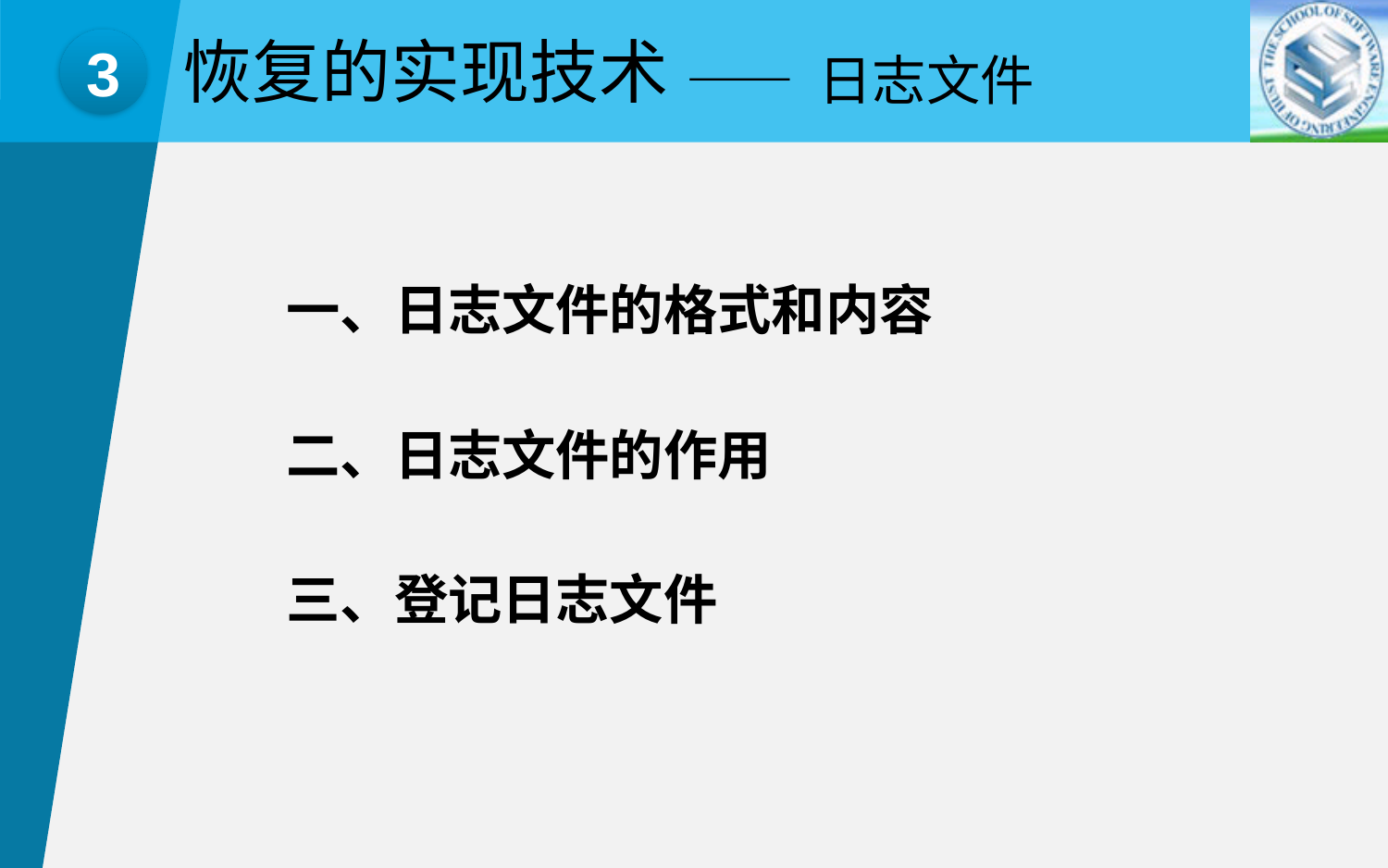

恢复的实现技术
—— 日志文件
3
一、日志文件的格式和内容
二、日志文件的作用
三、登记日志文件